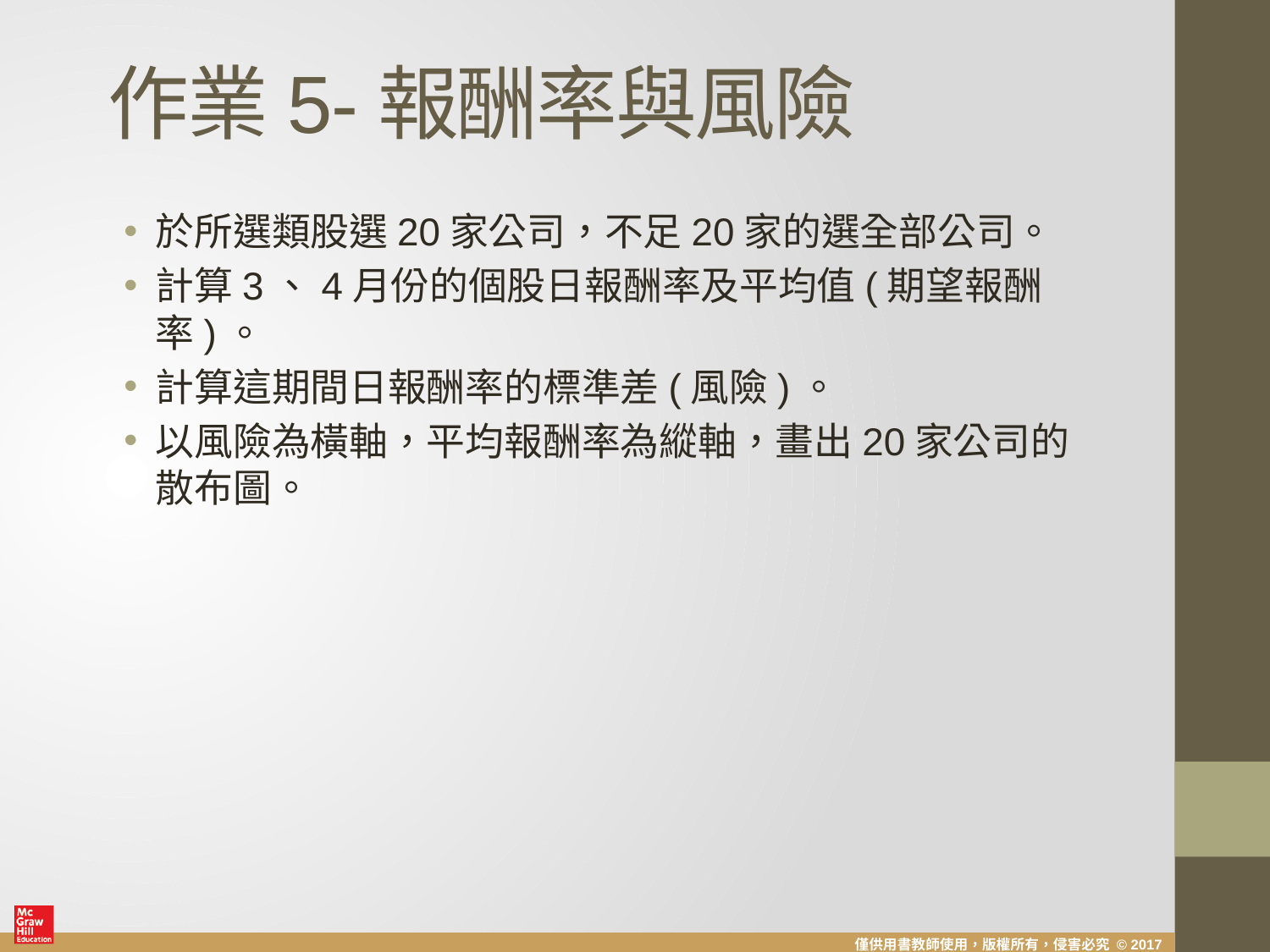

# 作業5-報酬率與風險
於所選類股選20家公司，不足20家的選全部公司。
計算3、4月份的個股日報酬率及平均值(期望報酬率)。
計算這期間日報酬率的標準差(風險)。
以風險為橫軸，平均報酬率為縱軸，畫出20家公司的散布圖。